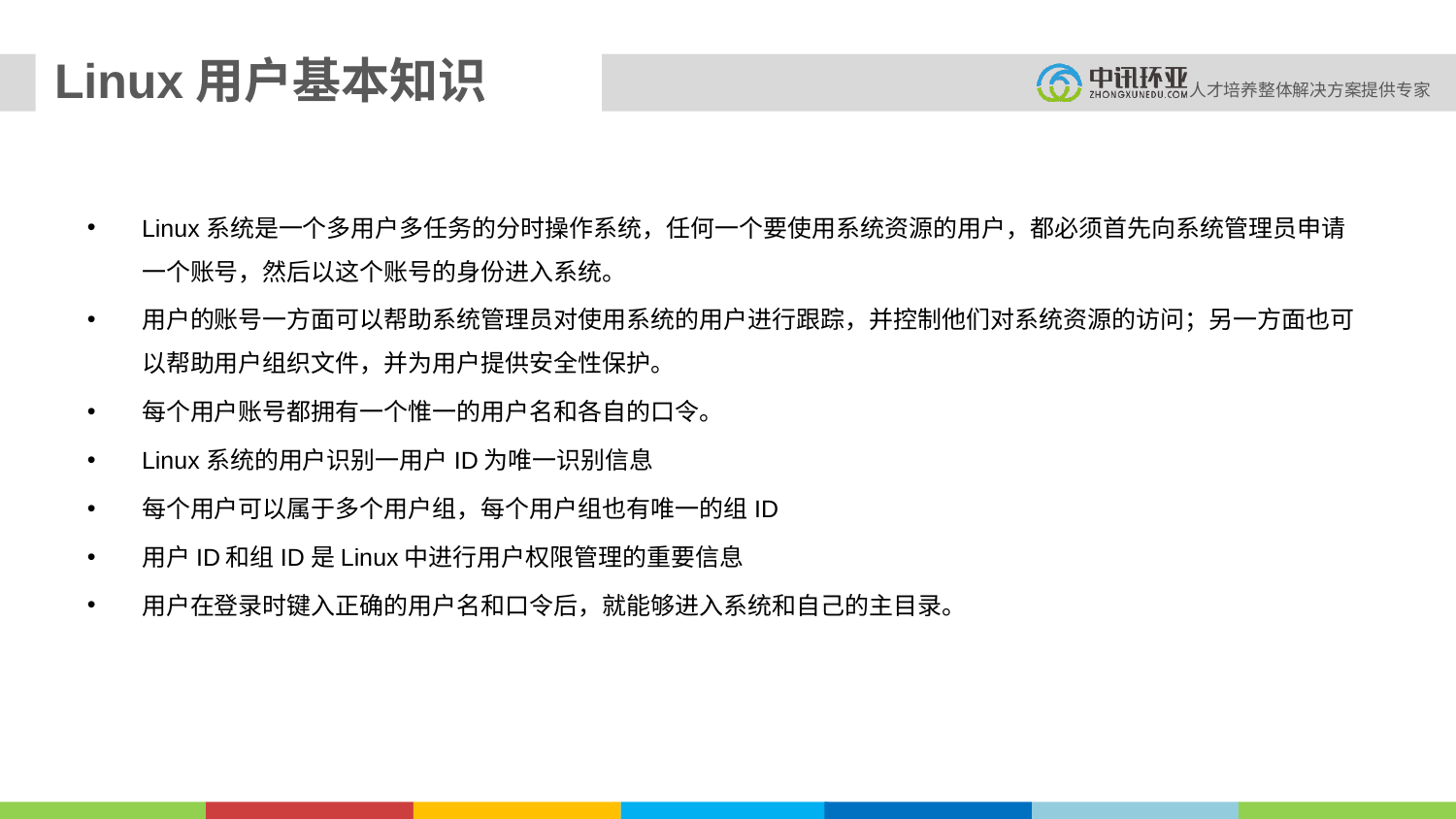

# Linux用户基本知识
Linux系统是一个多用户多任务的分时操作系统，任何一个要使用系统资源的用户，都必须首先向系统管理员申请一个账号，然后以这个账号的身份进入系统。
用户的账号一方面可以帮助系统管理员对使用系统的用户进行跟踪，并控制他们对系统资源的访问；另一方面也可以帮助用户组织文件，并为用户提供安全性保护。
每个用户账号都拥有一个惟一的用户名和各自的口令。
Linux系统的用户识别一用户ID为唯一识别信息
每个用户可以属于多个用户组，每个用户组也有唯一的组ID
用户ID和组ID是Linux中进行用户权限管理的重要信息
用户在登录时键入正确的用户名和口令后，就能够进入系统和自己的主目录。